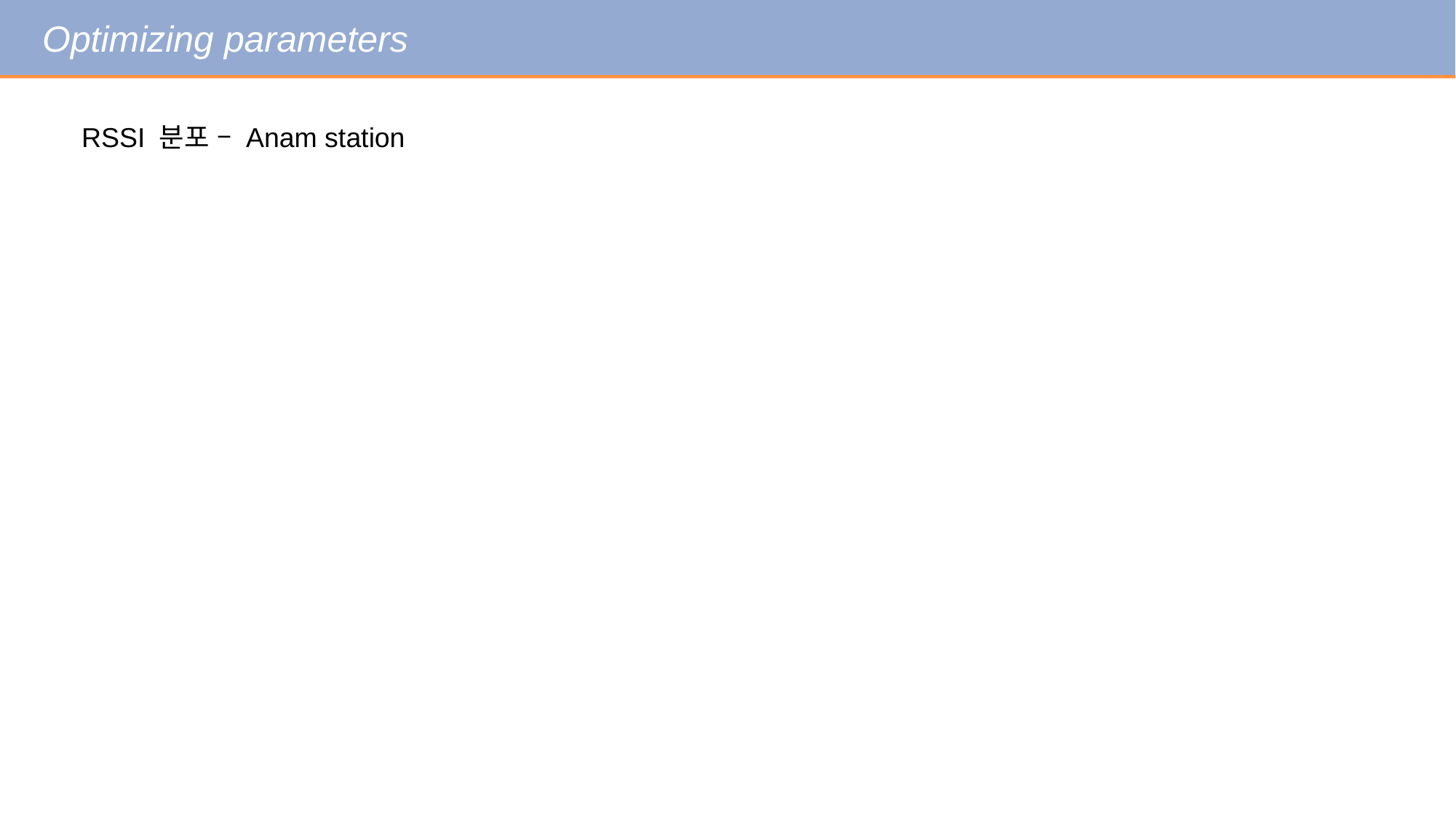

Optimizing parameters
RSSI 분포 – Anam station